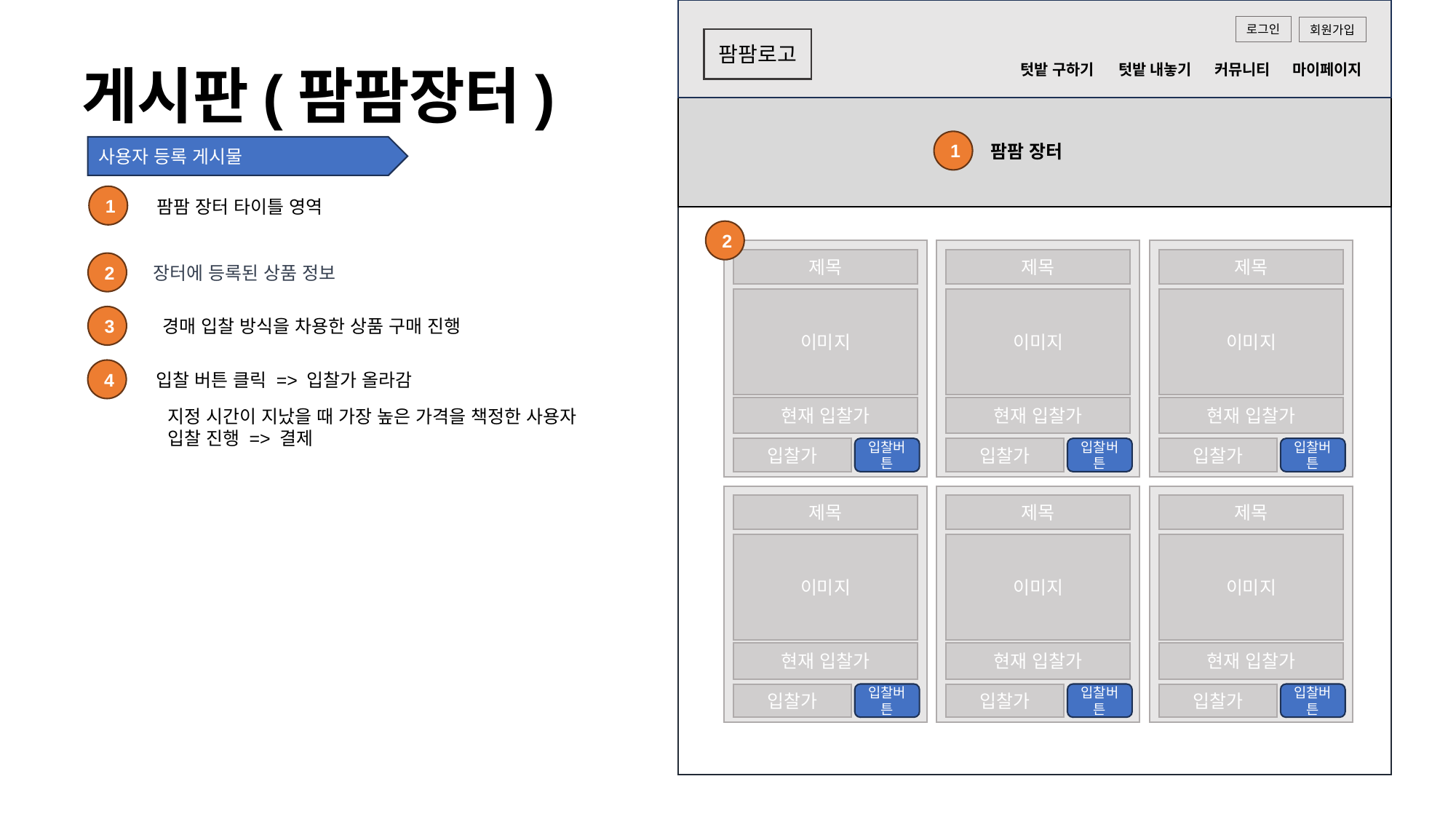

회원가입
로그인
로그인
회원가입
팜팜로고

게시판(팜팜장터)
텃밭 구하기
텃밭 내놓기
커뮤니티
마이페이지

1
팜팜 장터
사용자 등록 게시물
1
팜팜 장터 타이틀 영역
2

제목
이미지
현재 입찰가
입찰가
입찰버튼

제목
이미지
현재 입찰가
입찰가
입찰버튼

제목
이미지
현재 입찰가
입찰가
입찰버튼
2
장터에 등록된 상품 정보
3
경매 입찰 방식을 차용한 상품 구매 진행
4
입찰 버튼 클릭 => 입찰가 올라감
지정 시간이 지났을 때 가장 높은 가격을 책정한 사용자
입찰 진행 => 결제

제목
이미지
현재 입찰가
입찰가
입찰버튼

제목
이미지
현재 입찰가
입찰가
입찰버튼

제목
이미지
현재 입찰가
입찰가
입찰버튼